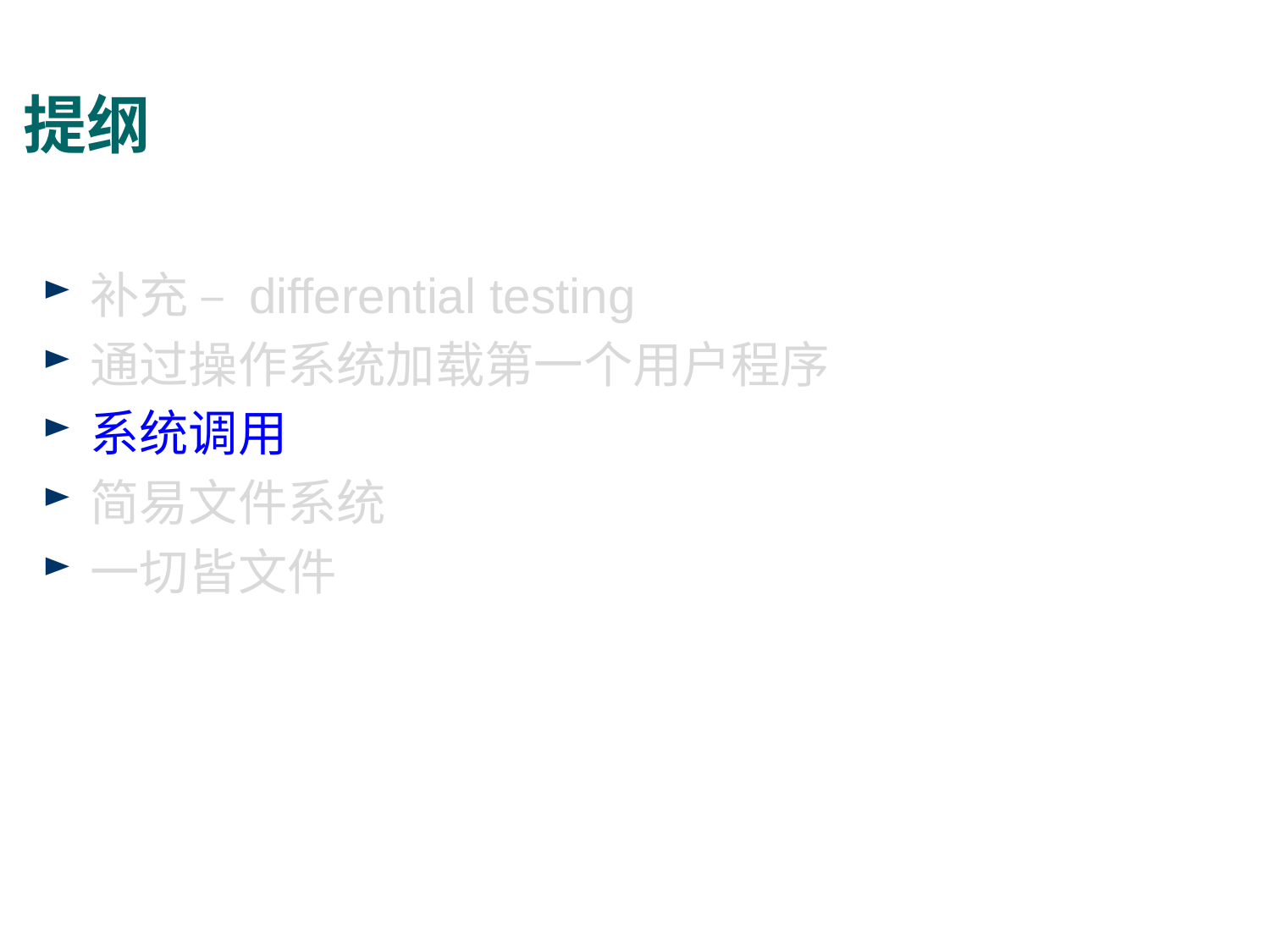

# 提纲
补充 – differential testing
通过操作系统加载第一个用户程序
系统调用
简易文件系统
一切皆文件